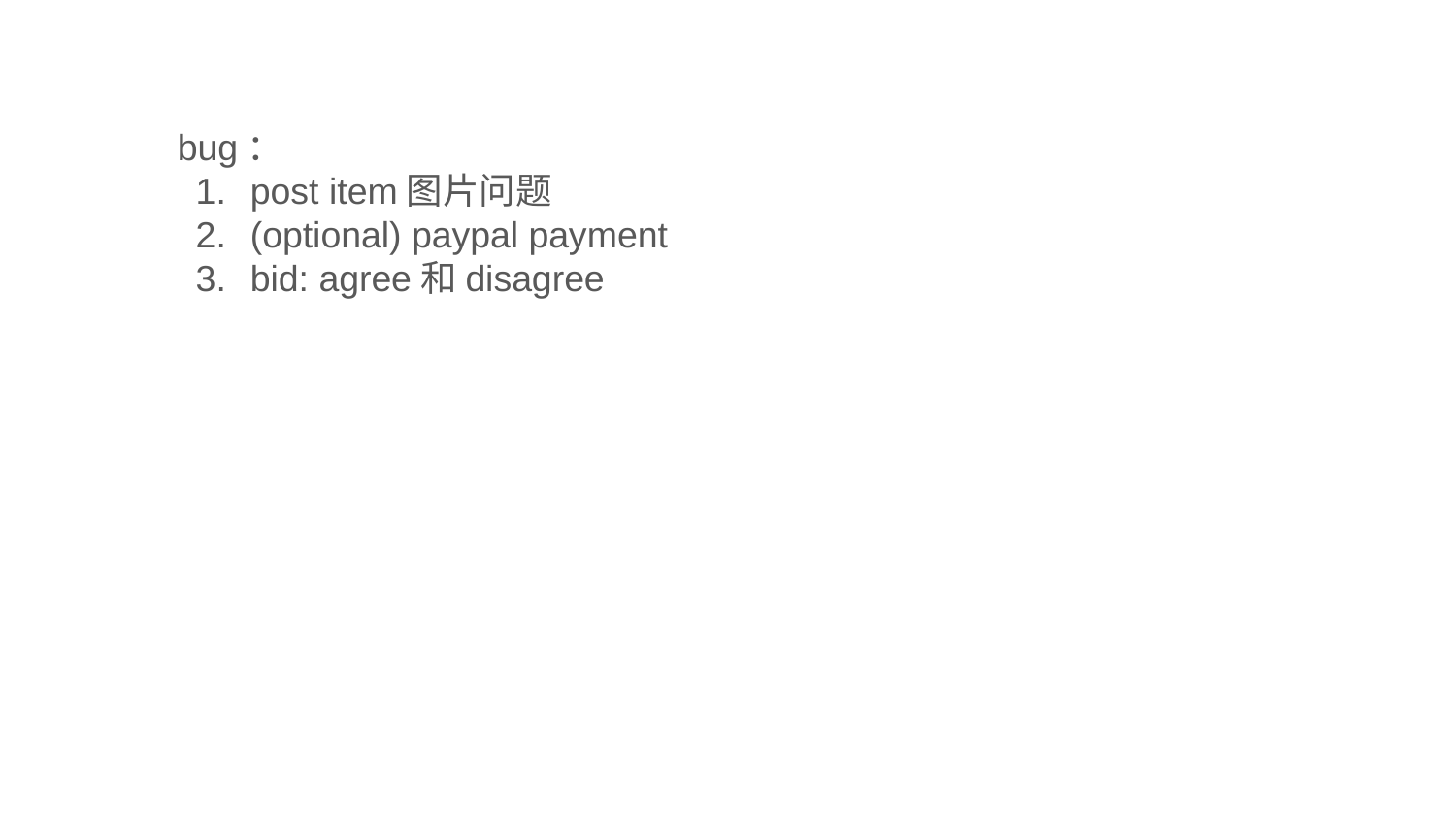

bug：
post item图片问题
(optional) paypal payment
bid: agree和disagree